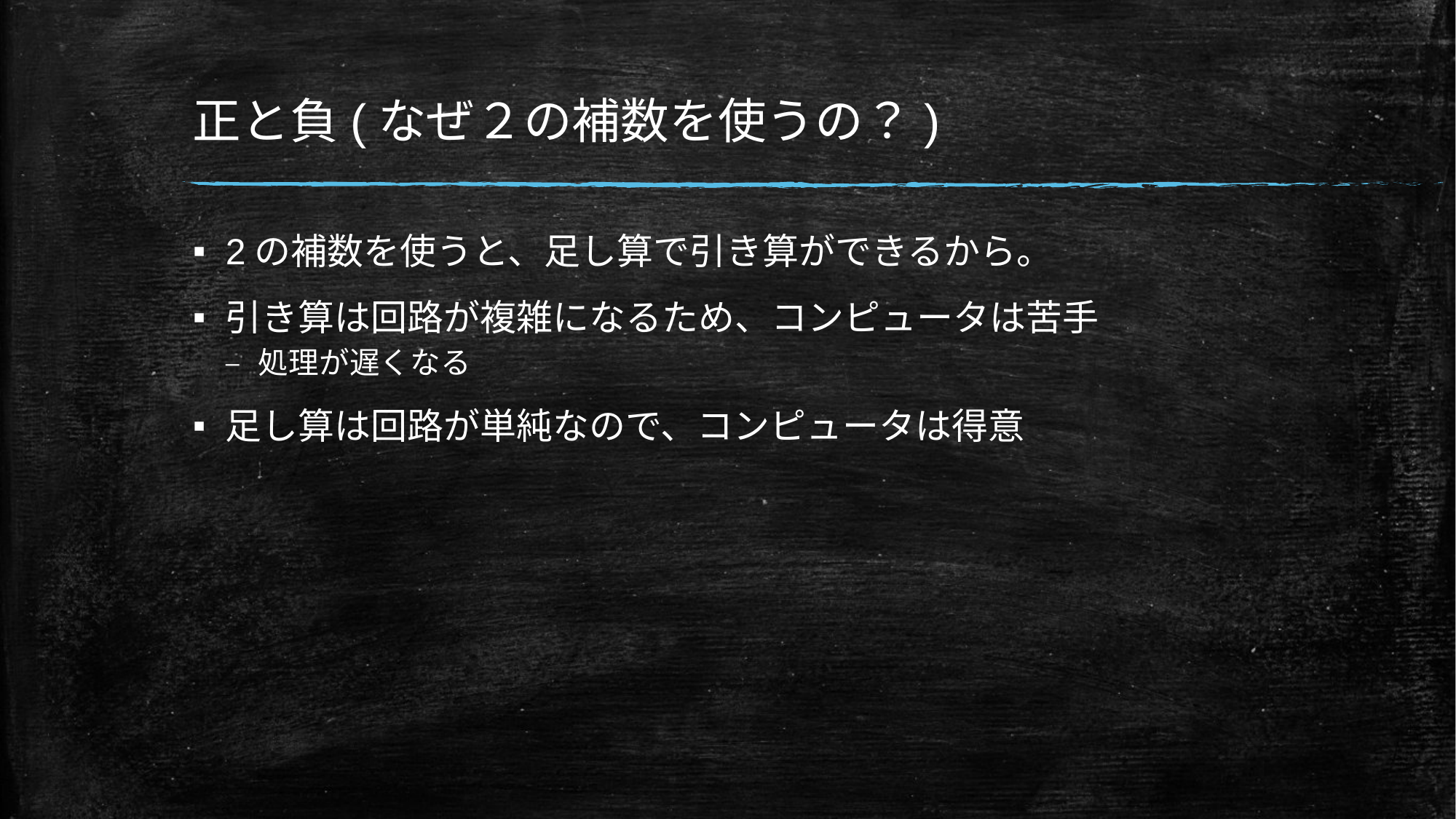

# 正と負(なぜ２の補数を使うの？)
2の補数を使うと、足し算で引き算ができるから。
引き算は回路が複雑になるため、コンピュータは苦手
処理が遅くなる
足し算は回路が単純なので、コンピュータは得意